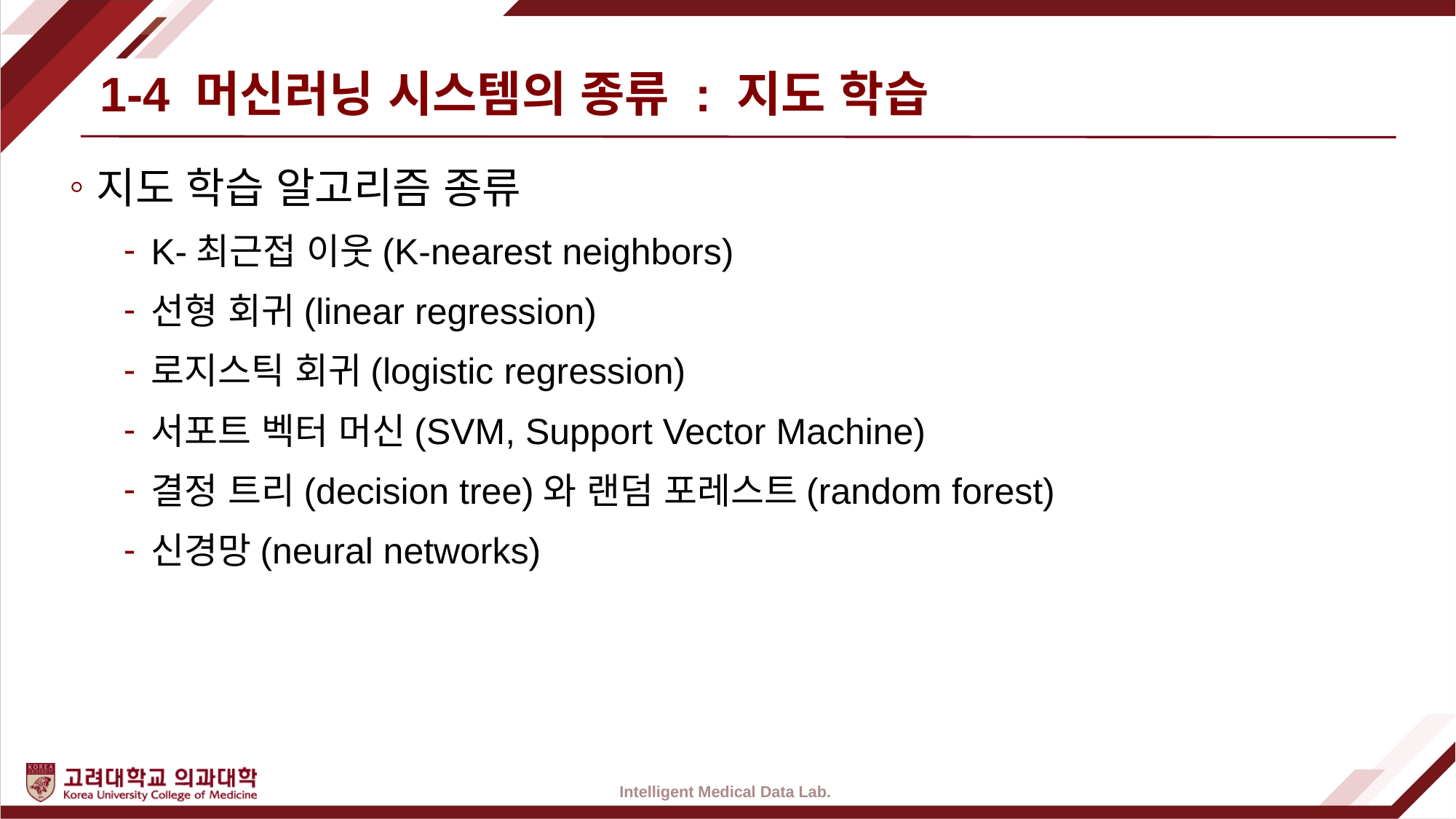

# 1-4 머신러닝 시스템의 종류 : 지도 학습
지도 학습 알고리즘 종류
K-최근접 이웃(K-nearest neighbors)
선형 회귀(linear regression)
로지스틱 회귀(logistic regression)
서포트 벡터 머신(SVM, Support Vector Machine)
결정 트리(decision tree)와 랜덤 포레스트(random forest)
신경망(neural networks)
Intelligent Medical Data Lab.